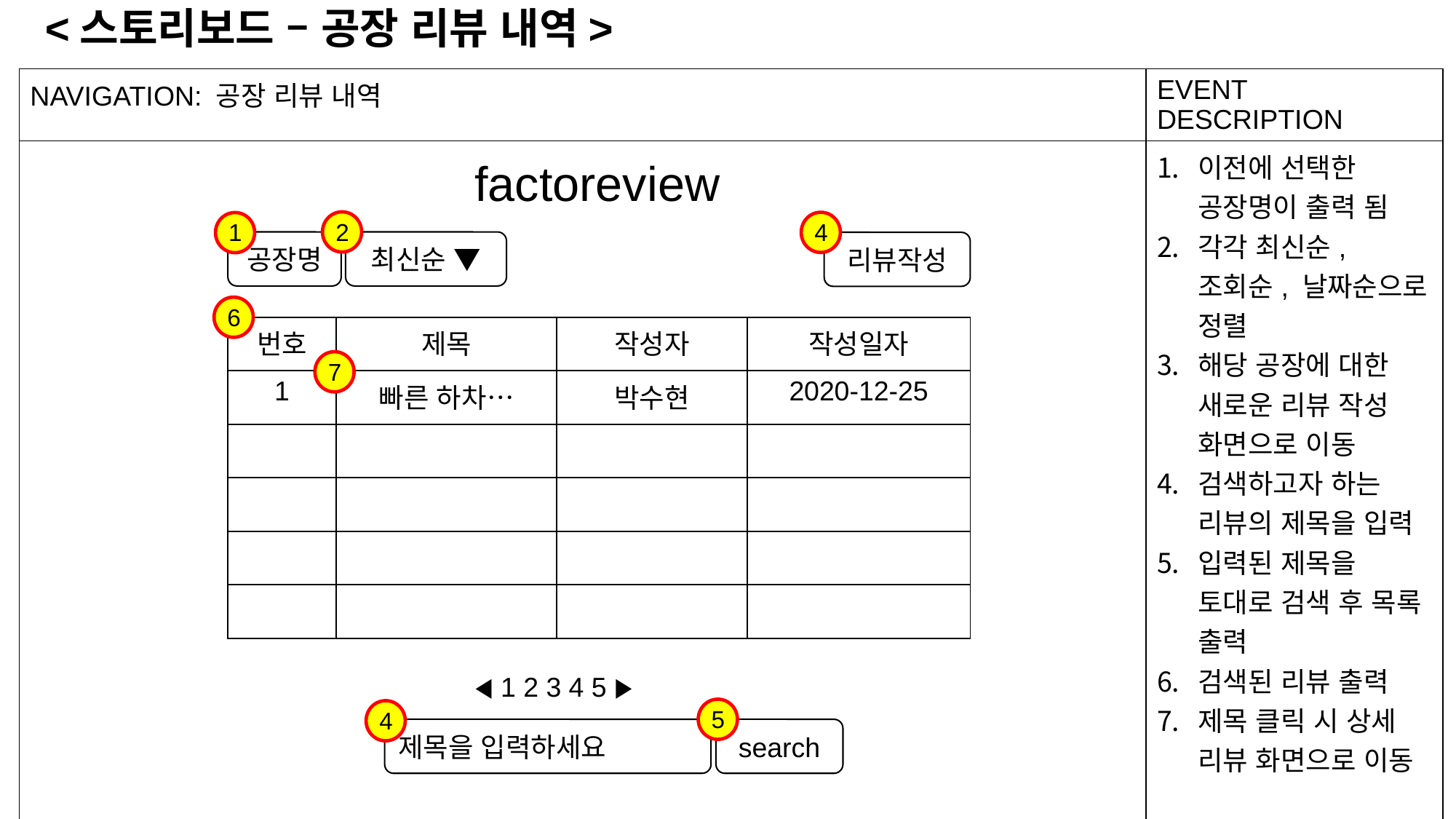

<스토리보드 – 공장 리뷰 내역>
| NAVIGATION: 공장 리뷰 내역 | EVENT DESCRIPTION |
| --- | --- |
|  | 이전에 선택한 공장명이 출력 됨 각각 최신순, 조회순, 날짜순으로 정렬 해당 공장에 대한 새로운 리뷰 작성 화면으로 이동 검색하고자 하는 리뷰의 제목을 입력 입력된 제목을 토대로 검색 후 목록 출력 검색된 리뷰 출력 제목 클릭 시 상세 리뷰 화면으로 이동 |
factoreview
2

4

1

최신순 ▼
공장명
리뷰작성
6

| 번호 | 제목 | 작성자 | 작성일자 |
| --- | --- | --- | --- |
| 1 | 빠른 하차… | 박수현 | 2020-12-25 |
|  |  |  |  |
|  |  |  |  |
|  |  |  |  |
|  |  |  |  |
7

◀ 1 2 3 4 5 ▶
5

4

제목을 입력하세요
search